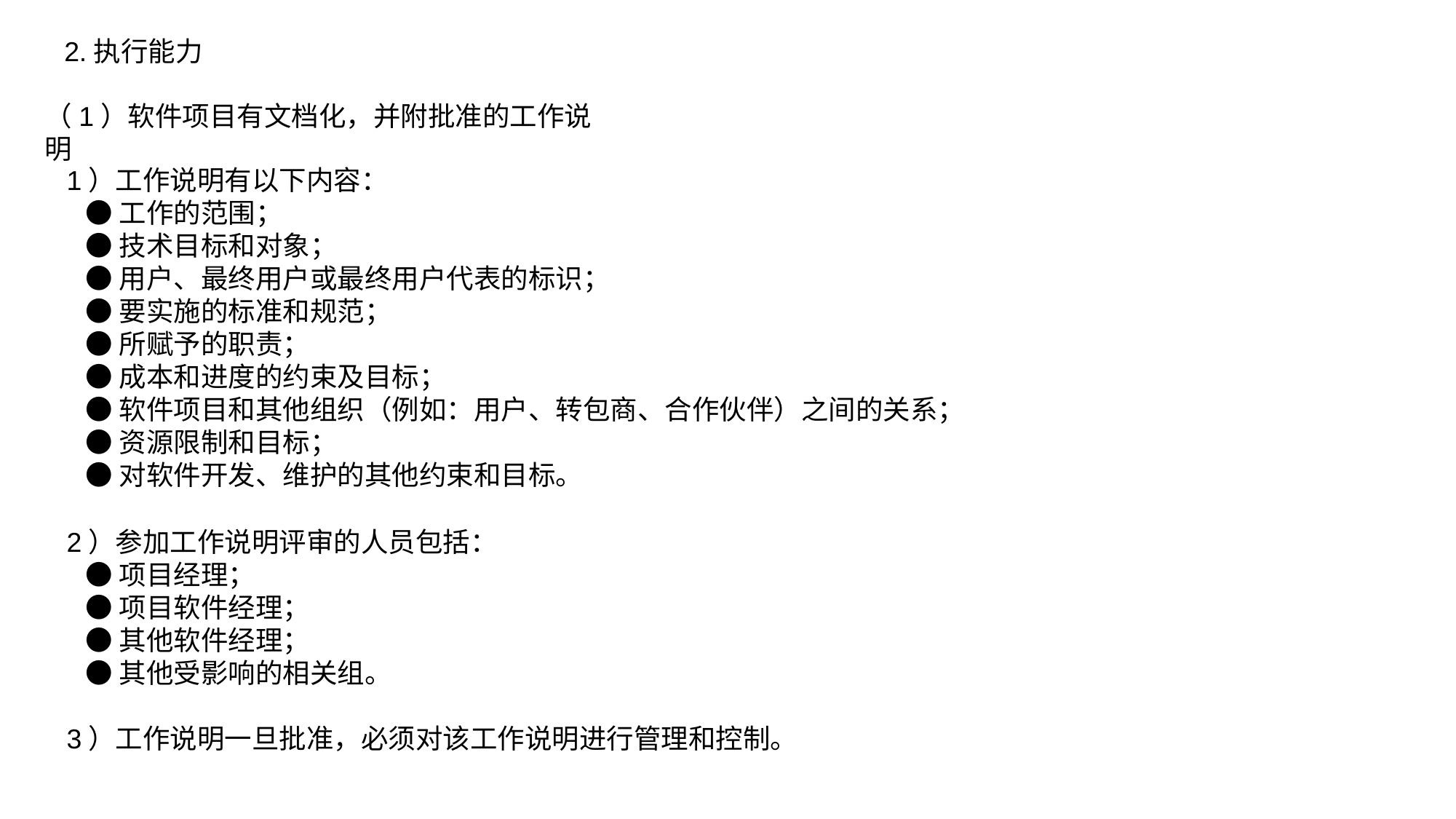

2.执行能力
（1）软件项目有文档化，并附批准的工作说明
1）工作说明有以下内容：
   ●工作的范围；
   ●技术目标和对象；
   ●用户、最终用户或最终用户代表的标识；
   ●要实施的标准和规范；
   ●所赋予的职责；
   ●成本和进度的约束及目标；
   ●软件项目和其他组织（例如：用户、转包商、合作伙伴）之间的关系；
   ●资源限制和目标；
   ●对软件开发、维护的其他约束和目标。
2）参加工作说明评审的人员包括：
   ●项目经理；
   ●项目软件经理；
   ●其他软件经理；
   ●其他受影响的相关组。
3）工作说明一旦批准，必须对该工作说明进行管理和控制。